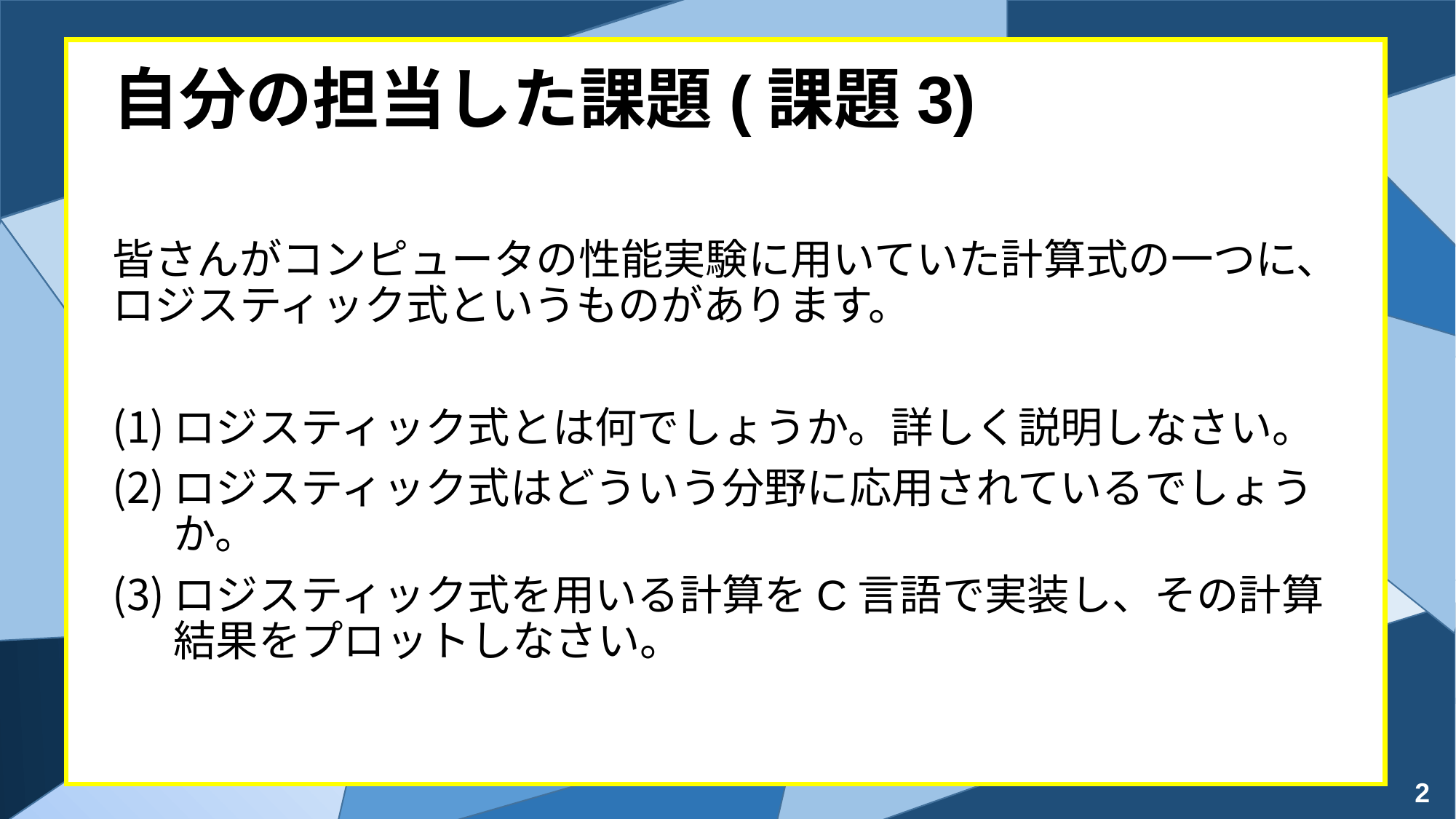

# 自分の担当した課題(課題3)

皆さんがコンピュータの性能実験に用いていた計算式の一つに、ロジスティック式というものがあります。

ロジスティック式とは何でしょうか。詳しく説明しなさい。
ロジスティック式はどういう分野に応用されているでしょうか。
ロジスティック式を用いる計算をC言語で実装し、その計算結果をプロットしなさい。
2